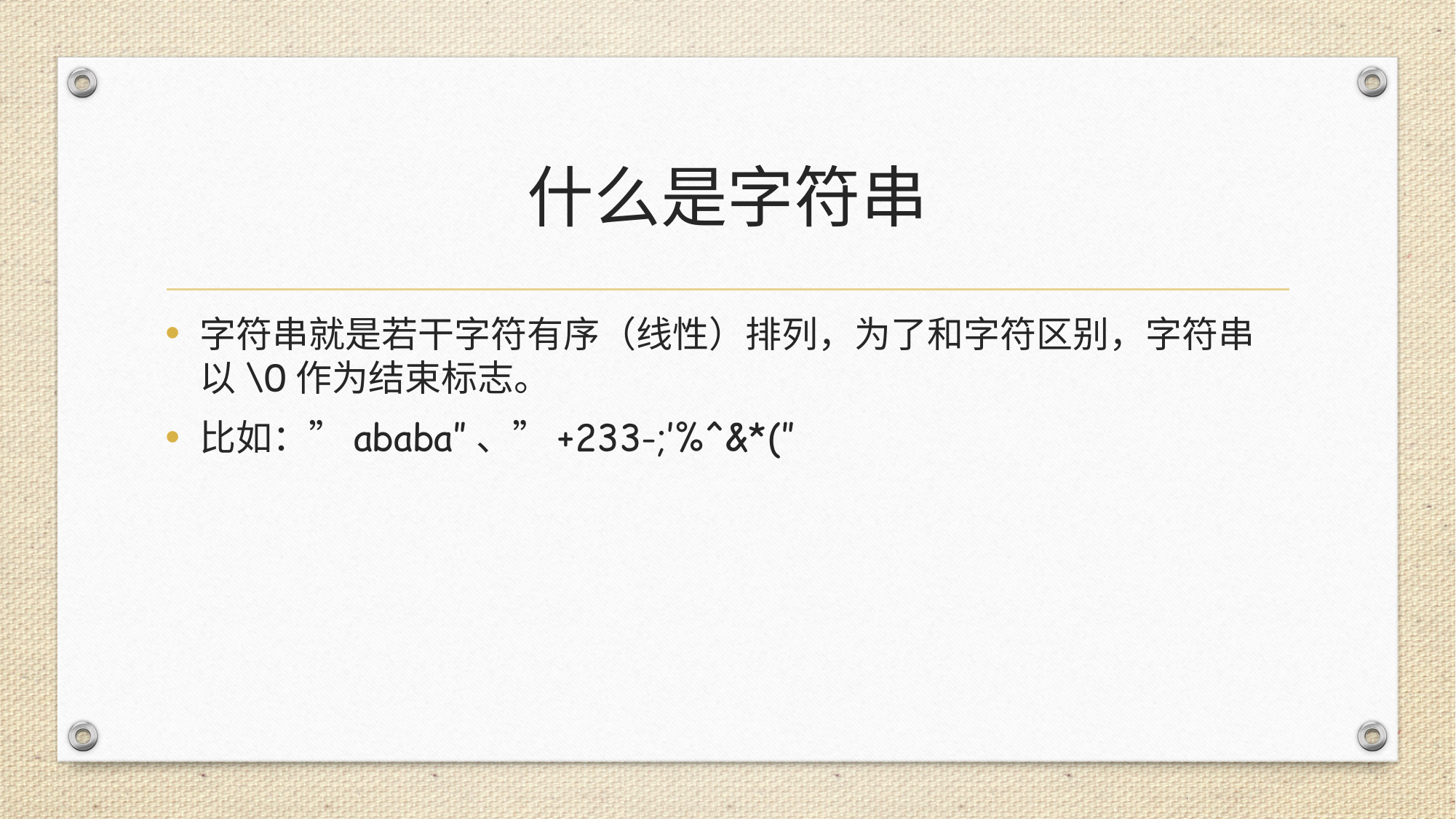

# 什么是字符串
字符串就是若干字符有序（线性）排列，为了和字符区别，字符串以\0作为结束标志。
比如：”ababa”、”+233-;’%^&*(”